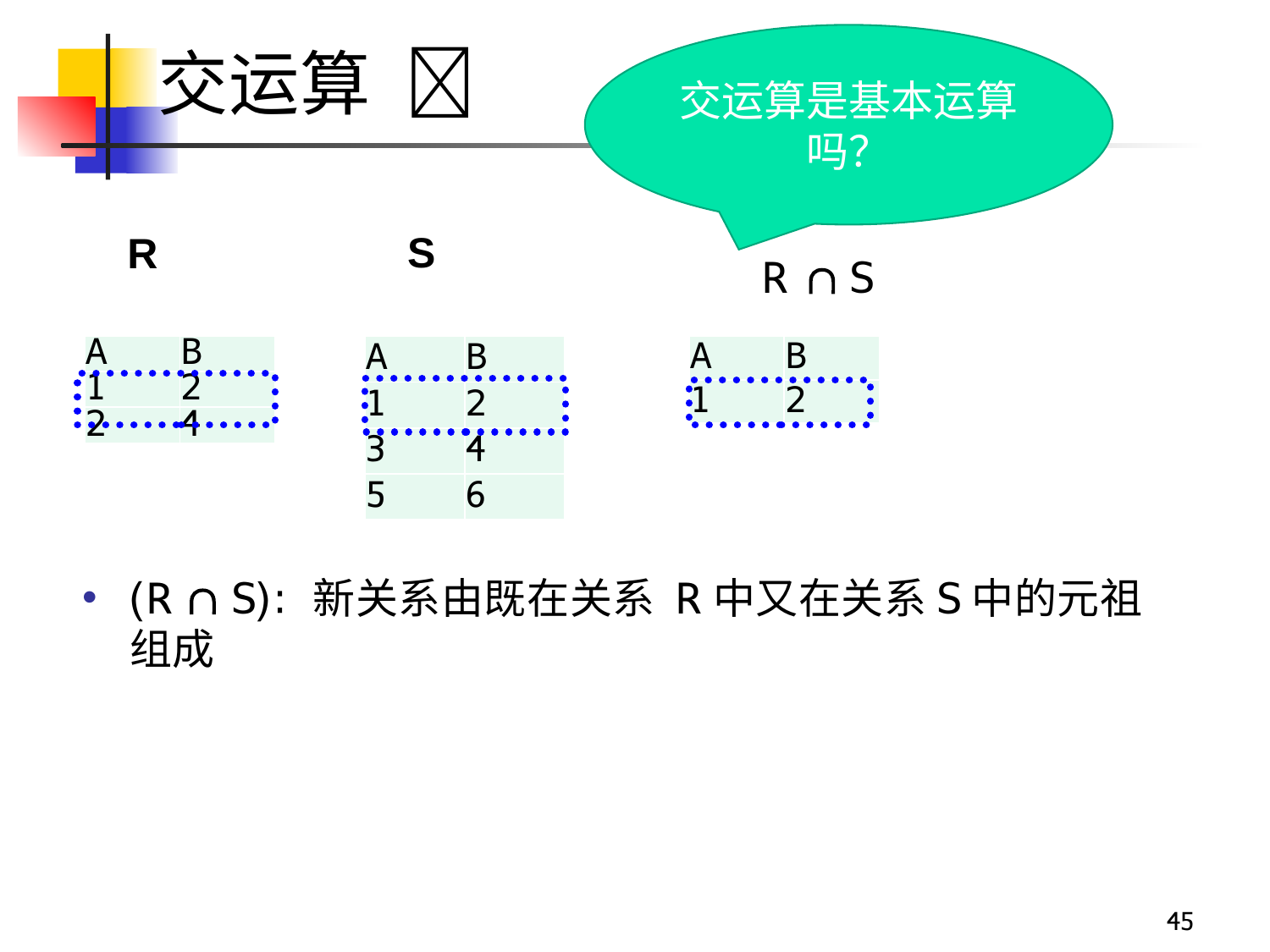

# 交运算  ∩
交运算是基本运算吗？
S
R
R ∩ S
| A | B |
| --- | --- |
| 1 | 2 |
| 2 | 4 |
| A | B |
| --- | --- |
| 1 | 2 |
| 3 | 4 |
| 5 | 6 |
| A | B |
| --- | --- |
| 1 | 2 |

(R ∩ S): 新关系由既在关系 R中又在关系S中的元祖组成

45